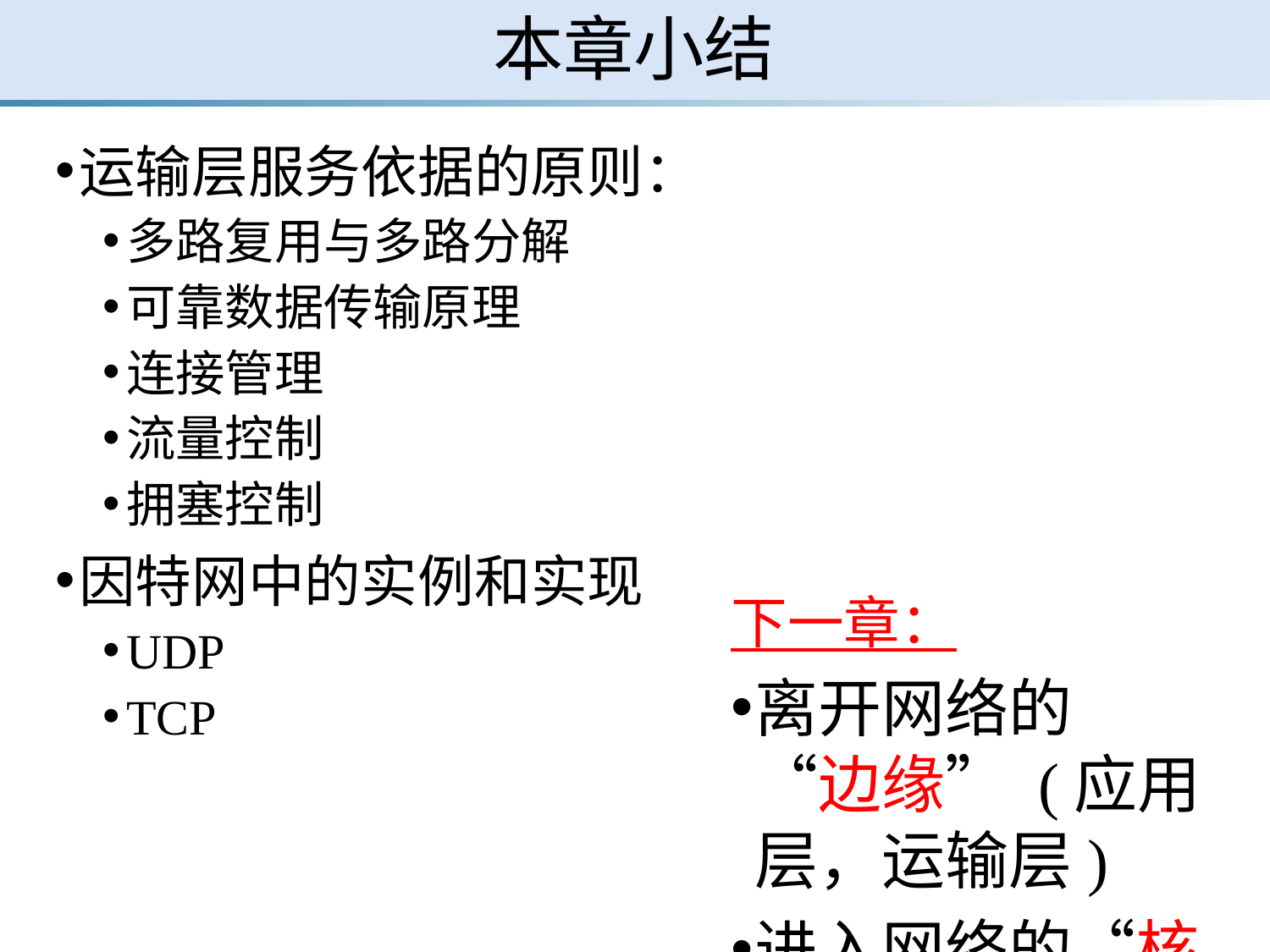

# 本章小结
运输层服务依据的原则：
多路复用与多路分解
可靠数据传输原理
连接管理
流量控制
拥塞控制
因特网中的实例和实现
UDP
TCP
下一章：
离开网络的 “边缘” (应用层，运输层)
进入网络的“核心”